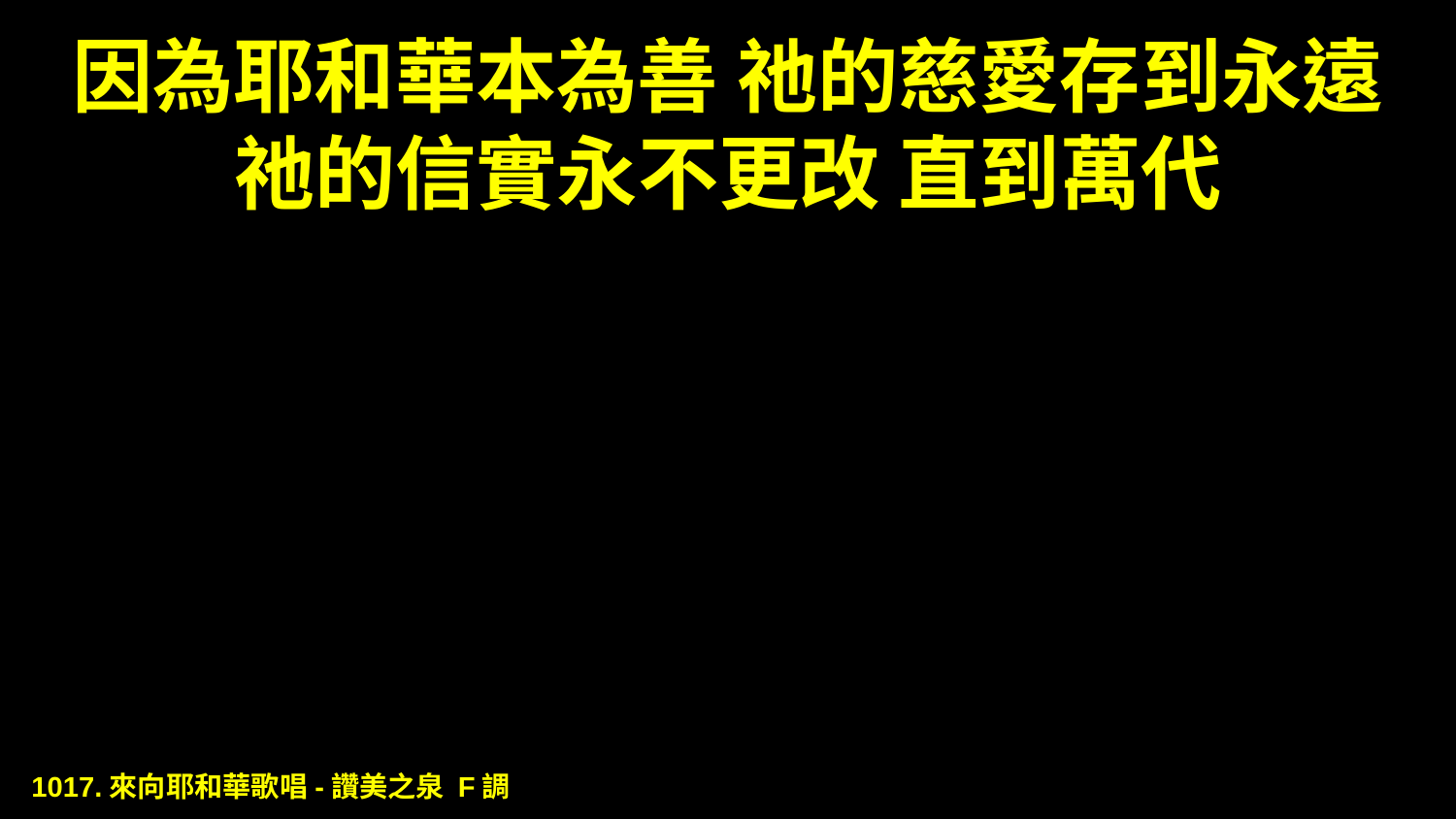

# 因為耶和華本為善 祂的慈愛存到永遠 祂的信實永不更改 直到萬代
1017.來向耶和華歌唱-讚美之泉 F調